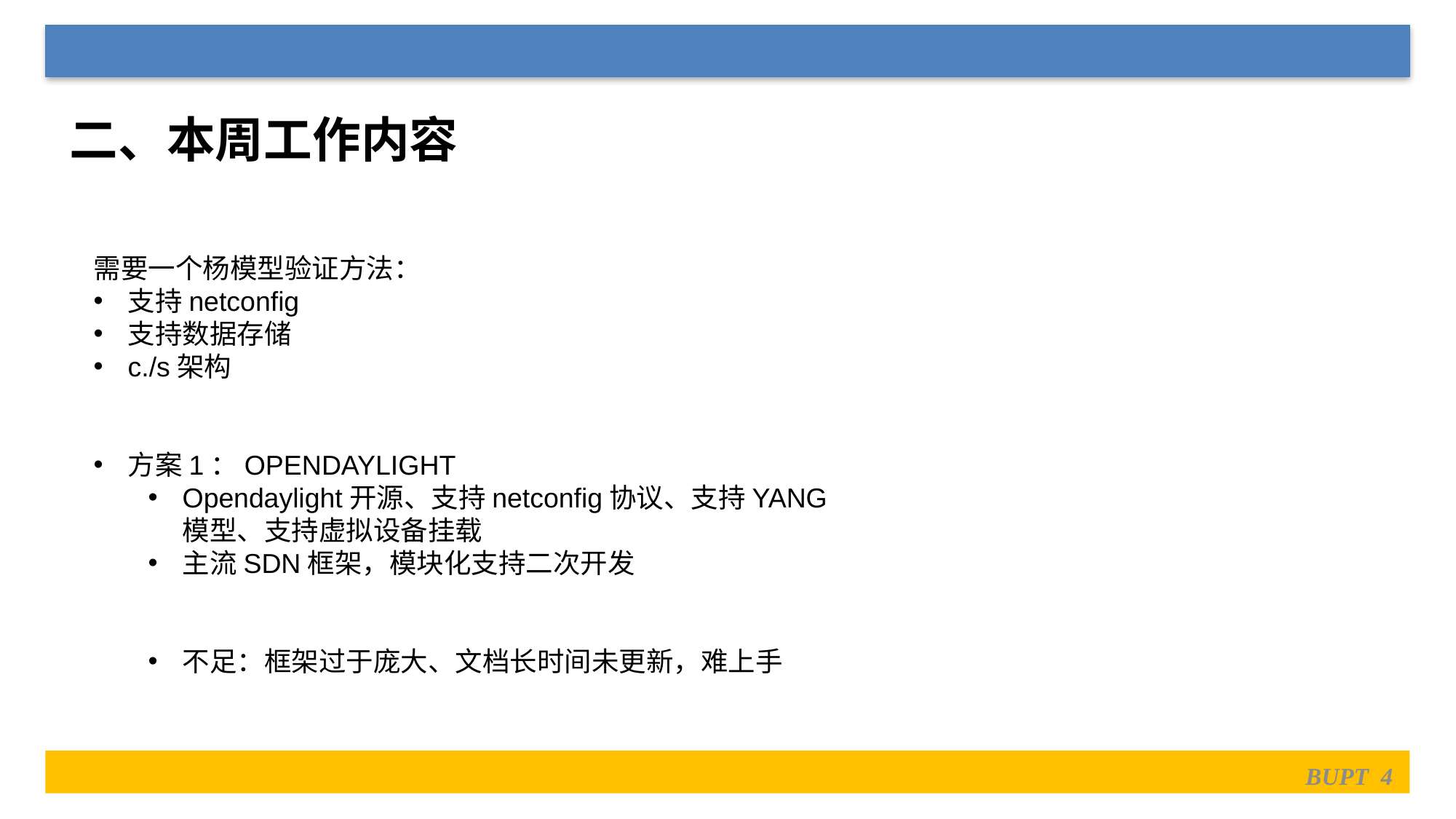

二、本周工作内容
需要一个杨模型验证方法：
支持netconfig
支持数据存储
c./s架构

方案1：OPENDAYLIGHT
Opendaylight开源、支持netconfig协议、支持YANG模型、支持虚拟设备挂载
主流SDN框架，模块化支持二次开发

不足：框架过于庞大、文档长时间未更新，难上手
BUPT  4